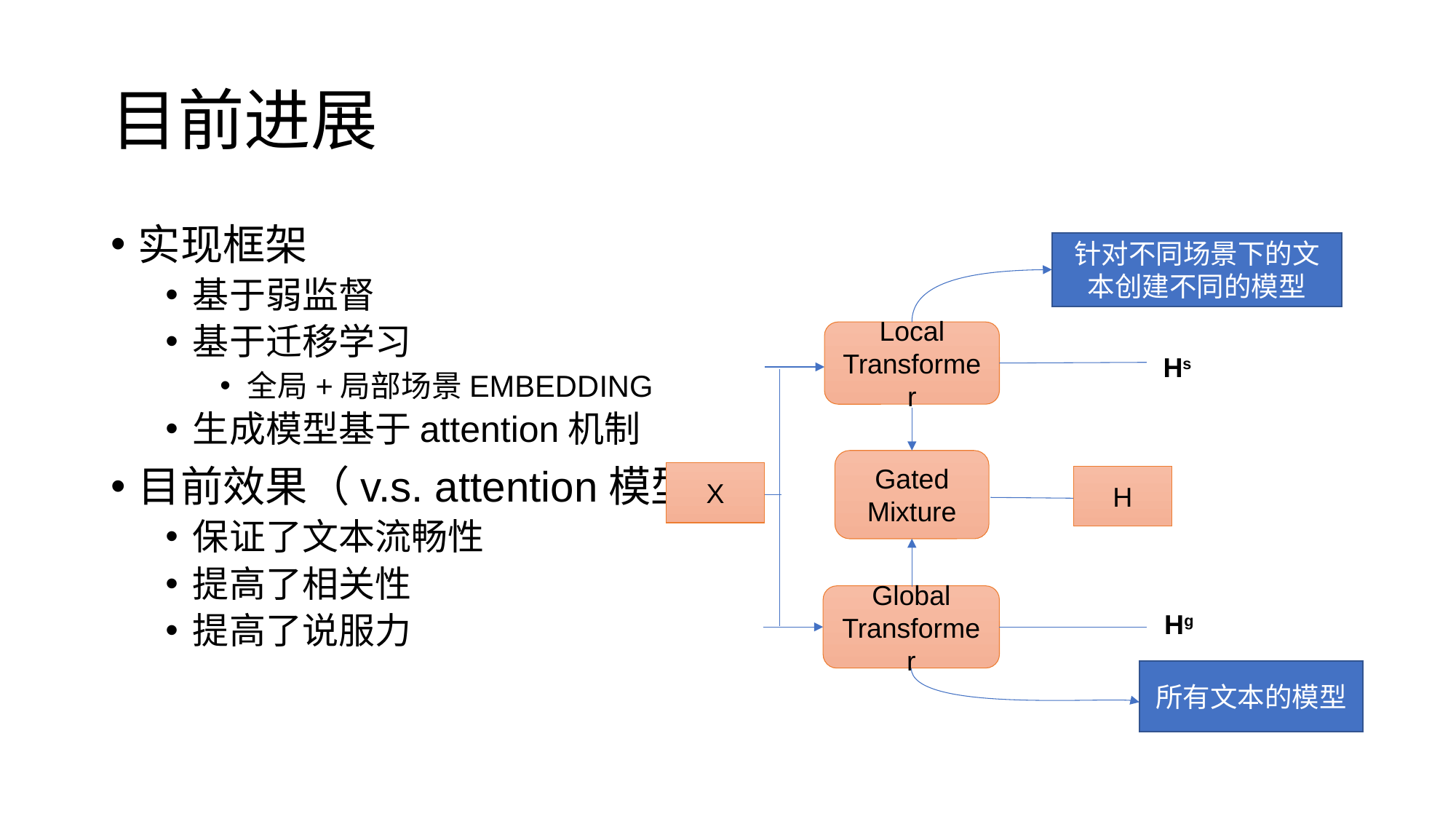

# 目前进展
实现框架
基于弱监督
基于迁移学习
全局+局部场景EMBEDDING
生成模型基于attention机制
目前效果（v.s. attention模型）
保证了文本流畅性
提高了相关性
提高了说服力

针对不同场景下的文本创建不同的模型
Local Transformer
Hs

Gated Mixture
X
H
Global Transformer
Hg
所有文本的模型